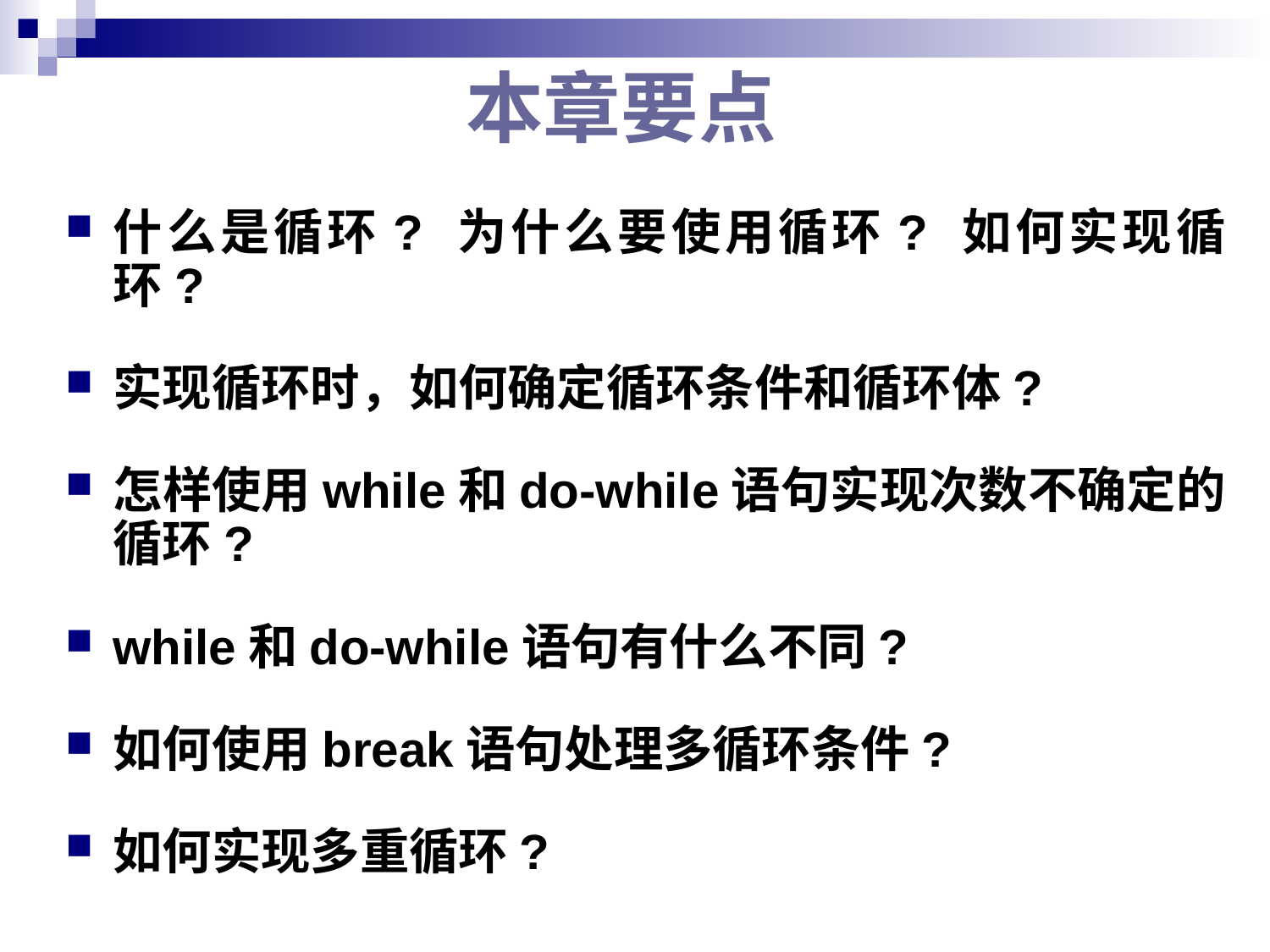

# 本章要点
什么是循环? 为什么要使用循环? 如何实现循环?
实现循环时，如何确定循环条件和循环体?
怎样使用while和do-while语句实现次数不确定的循环?
while和do-while语句有什么不同?
如何使用break语句处理多循环条件?
如何实现多重循环?